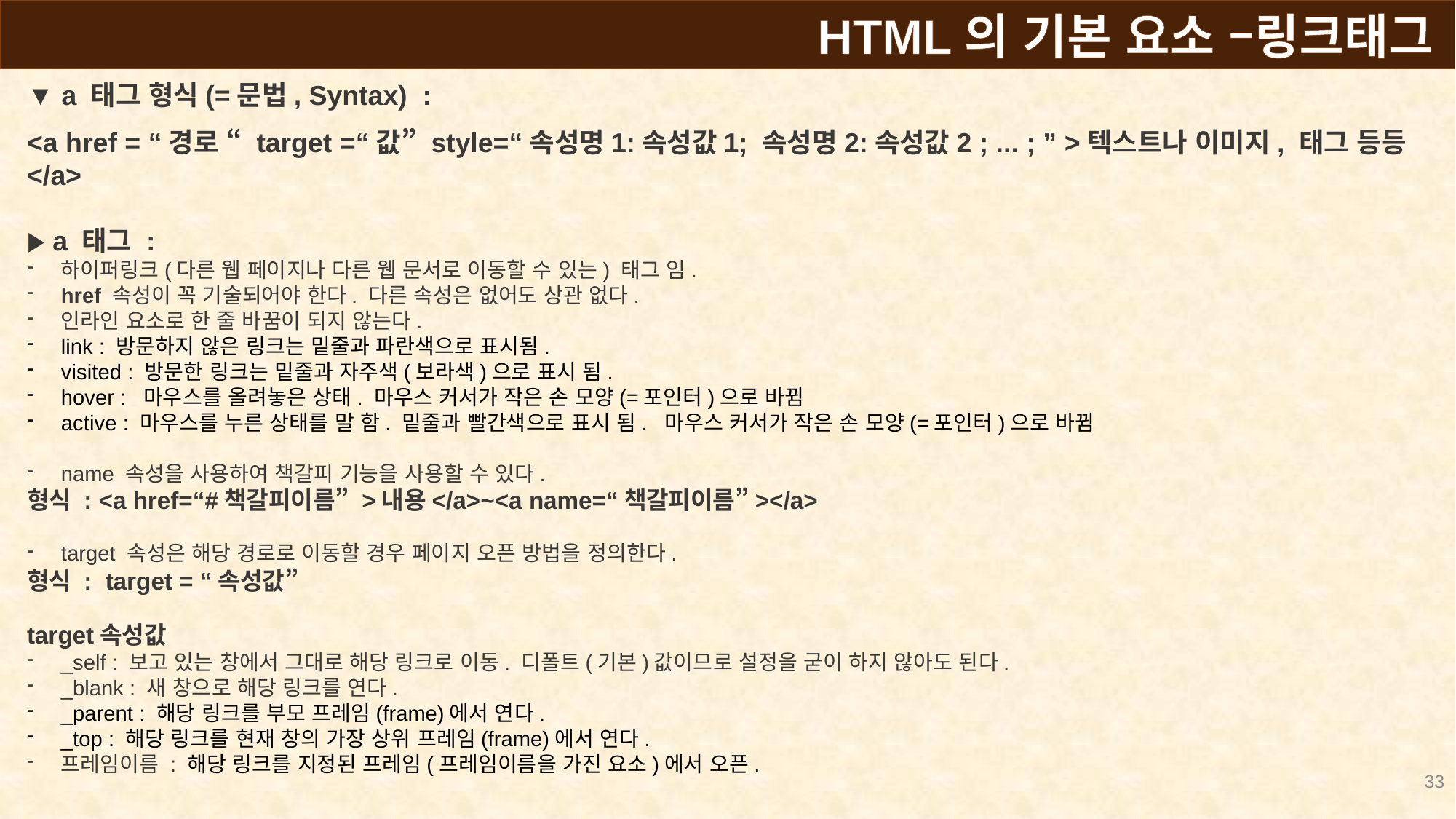

HTML의 기본 요소 –링크태그
▼ a 태그 형식(=문법, Syntax)  :

<a href = “경로 “ target =“값” style=“속성명1:속성값1; 속성명2:속성값2 ; ... ; ” >텍스트나 이미지, 태그 등등</a>

▶ a 태그 :
하이퍼링크(다른 웹 페이지나 다른 웹 문서로 이동할 수 있는) 태그 임.
href 속성이 꼭 기술되어야 한다. 다른 속성은 없어도 상관 없다.
인라인 요소로 한 줄 바꿈이 되지 않는다.
link : 방문하지 않은 링크는 밑줄과 파란색으로 표시됨.
visited : 방문한 링크는 밑줄과 자주색(보라색)으로 표시 됨.
hover :  마우스를 올려놓은 상태. 마우스 커서가 작은 손 모양(=포인터)으로 바뀜
active : 마우스를 누른 상태를 말 함. 밑줄과 빨간색으로 표시 됨.  마우스 커서가 작은 손 모양(=포인터)으로 바뀜

name 속성을 사용하여 책갈피 기능을 사용할 수 있다.
형식 : <a href=“#책갈피이름” >내용</a>~<a name=“책갈피이름”></a>

target 속성은 해당 경로로 이동할 경우 페이지 오픈 방법을 정의한다.
형식 :  target = “속성값”

target속성값
_self : 보고 있는 창에서 그대로 해당 링크로 이동. 디폴트(기본)값이므로 설정을 굳이 하지 않아도 된다.
_blank : 새 창으로 해당 링크를 연다.
_parent : 해당 링크를 부모 프레임(frame)에서 연다.
_top : 해당 링크를 현재 창의 가장 상위 프레임(frame)에서 연다.
프레임이름 : 해당 링크를 지정된 프레임(프레임이름을 가진 요소)에서 오픈.
33